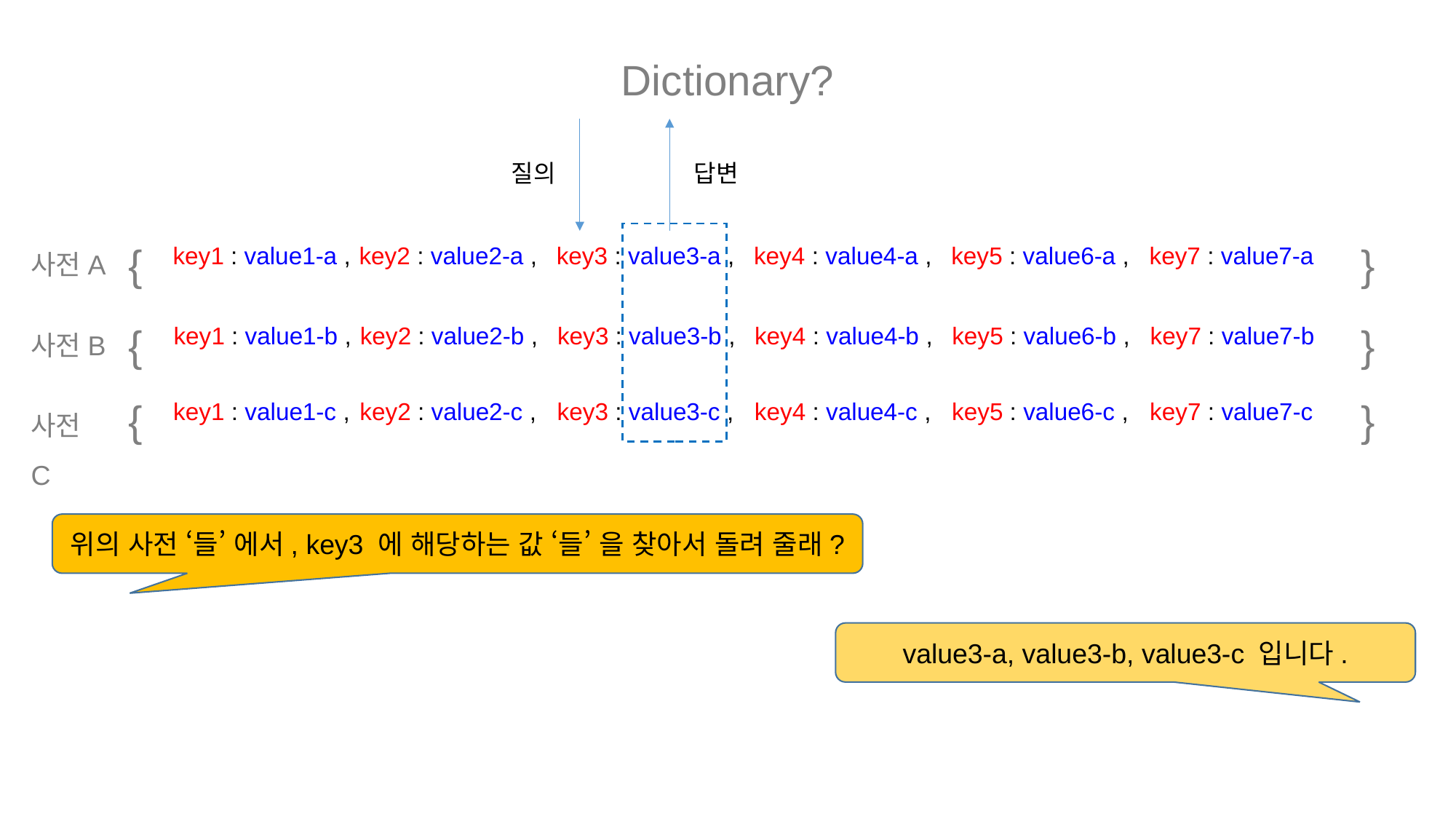

Dictionary?
질의
답변
{
}

사전A
key1 : value1-a ,
key2 : value2-a ,
key3 : value3-a ,
key4 : value4-a ,
key5 : value6-a ,
key7 : value7-a
{
}
사전B
key1 : value1-b ,
key2 : value2-b ,
key3 : value3-b ,
key4 : value4-b ,
key5 : value6-b ,
key7 : value7-b
{
}
사전C
key1 : value1-c ,
key2 : value2-c ,
key3 : value3-c ,
key4 : value4-c ,
key5 : value6-c ,
key7 : value7-c
위의 사전 ‘들’ 에서, key3 에 해당하는 값 ‘들’ 을 찾아서 돌려 줄래?
value3-a, value3-b, value3-c 입니다.